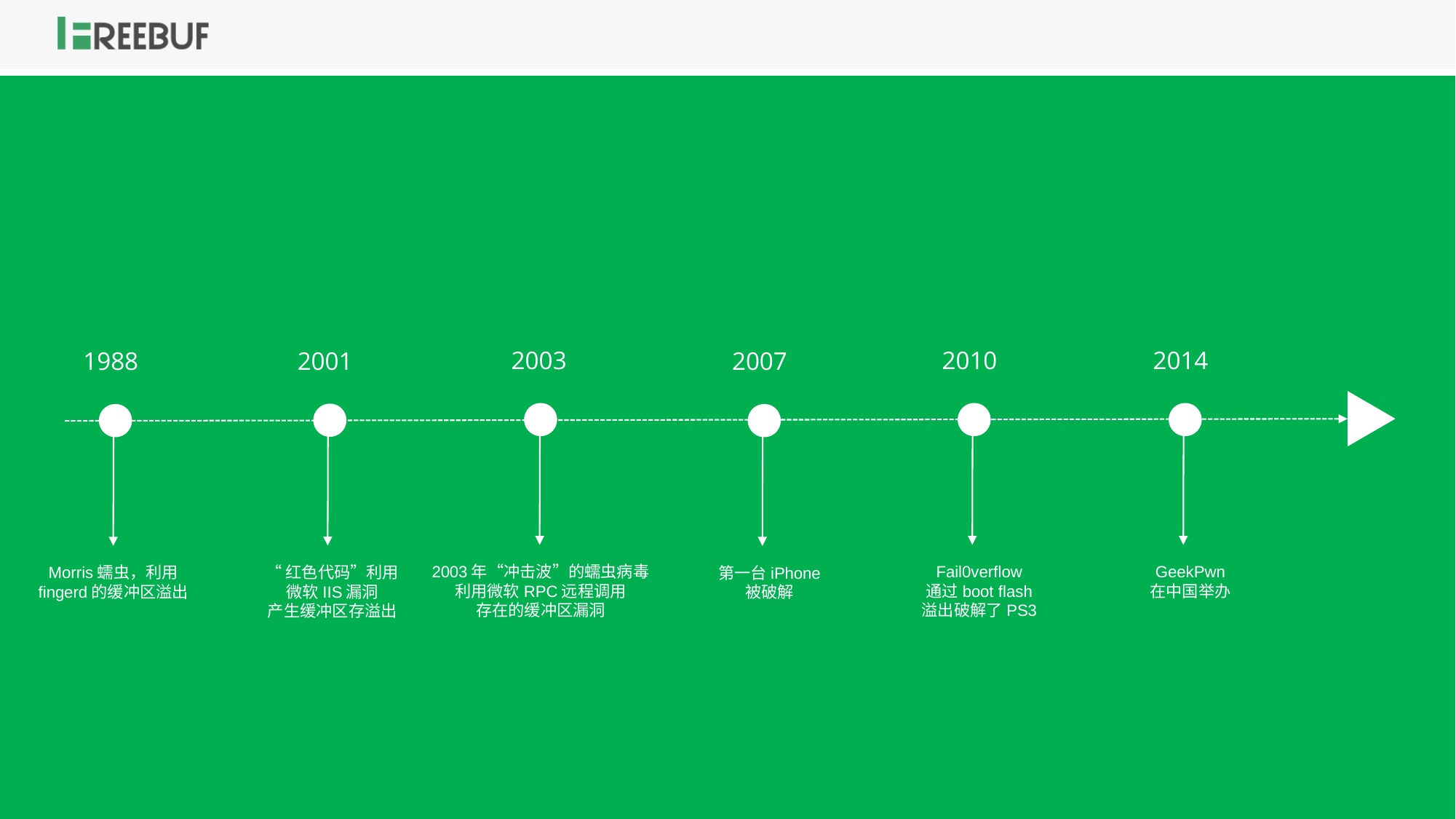

2010

Fail0verflow
通过boot flash
溢出破解了PS3
2014

GeekPwn
在中国举办
2003

2003年“冲击波”的蠕虫病毒
利用微软RPC远程调用
存在的缓冲区漏洞
2001

“红色代码”利用
微软IIS漏洞
产生缓冲区存溢出

1988

Morris蠕虫，利用
fingerd的缓冲区溢出
2007

第一台iPhone
被破解